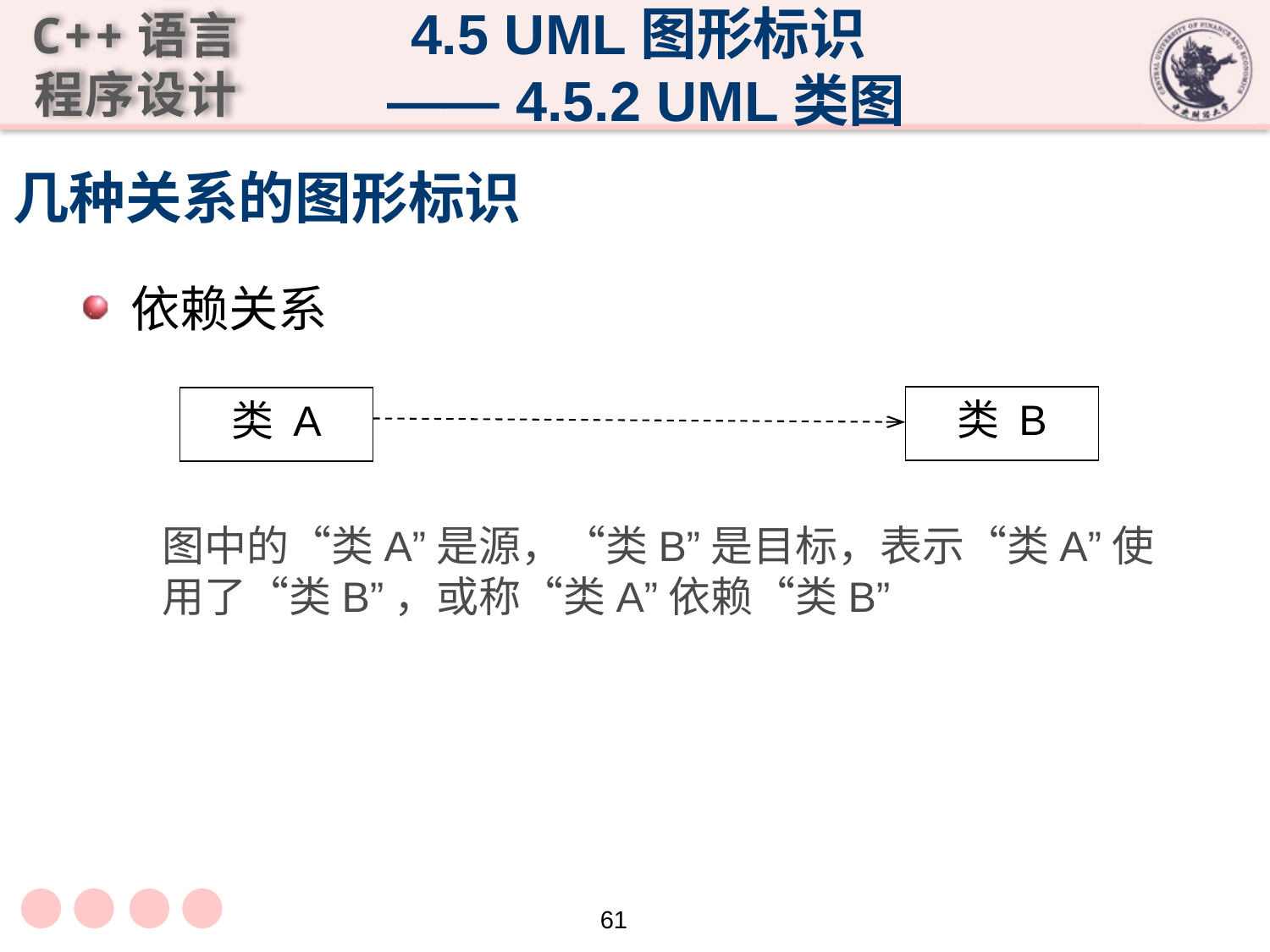

4.5 UML图形标识
 —— 4.5.2 UML类图
# 几种关系的图形标识
依赖关系

图中的“类A”是源，“类B”是目标，表示“类A”使用了“类B”，或称“类A”依赖“类B”

类 B
类 A

61